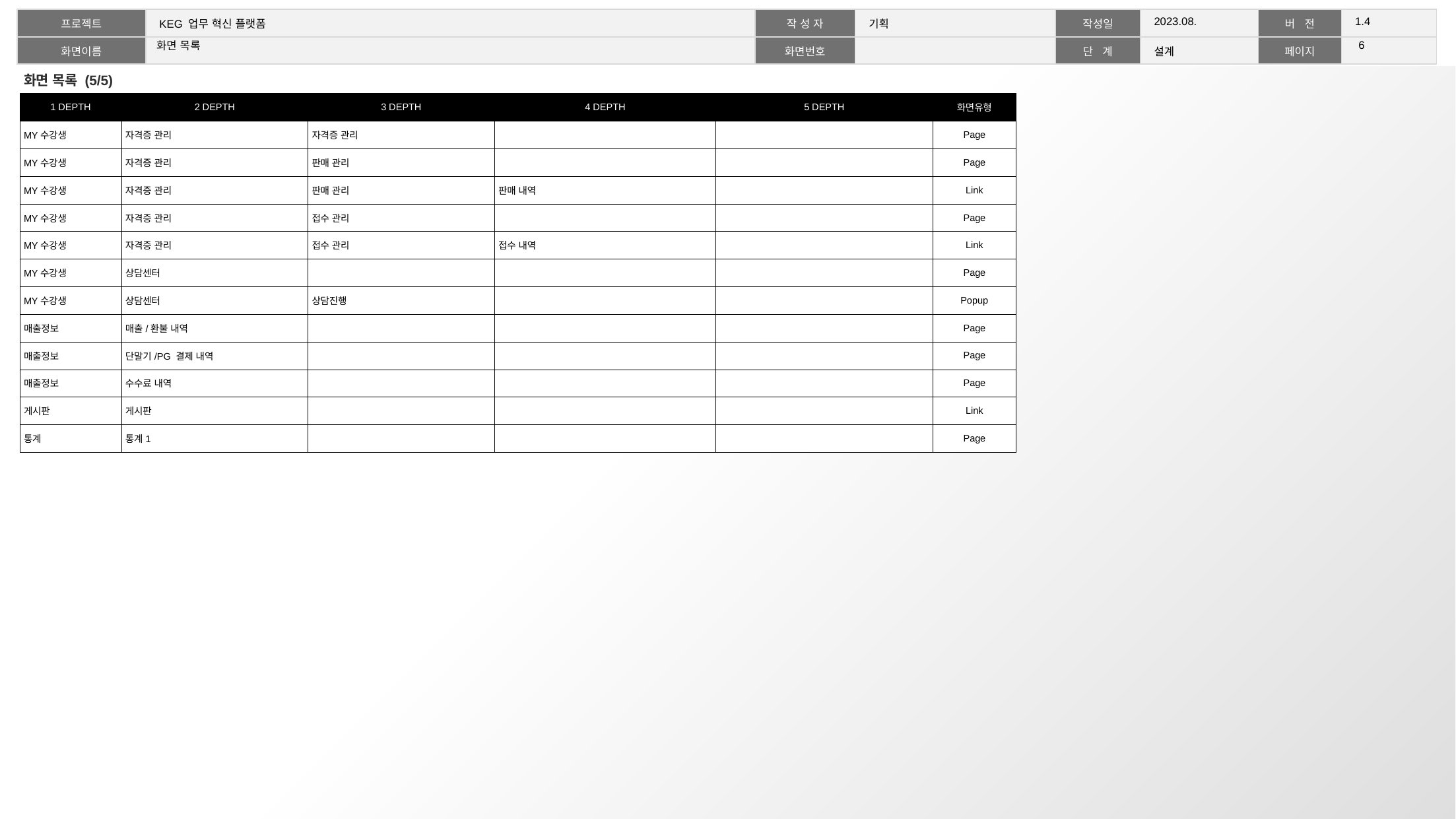

6

# 화면 목록
화면 목록 (5/5)
| 1 DEPTH | 2 DEPTH | 3 DEPTH | 4 DEPTH | 5 DEPTH | 화면유형 |
| --- | --- | --- | --- | --- | --- |
| MY수강생 | 자격증 관리 | 자격증 관리 |  |  | Page |
| MY수강생 | 자격증 관리 | 판매 관리 |  |  | Page |
| MY수강생 | 자격증 관리 | 판매 관리 | 판매 내역 |  | Link |
| MY수강생 | 자격증 관리 | 접수 관리 |  |  | Page |
| MY수강생 | 자격증 관리 | 접수 관리 | 접수 내역 |  | Link |
| MY수강생 | 상담센터 |  |  |  | Page |
| MY수강생 | 상담센터 | 상담진행 |  |  | Popup |
| 매출정보 | 매출/환불 내역 |  |  |  | Page |
| 매출정보 | 단말기/PG 결제 내역 |  |  |  | Page |
| 매출정보 | 수수료 내역 |  |  |  | Page |
| 게시판 | 게시판 |  |  |  | Link |
| 통계 | 통계1 |  |  |  | Page |